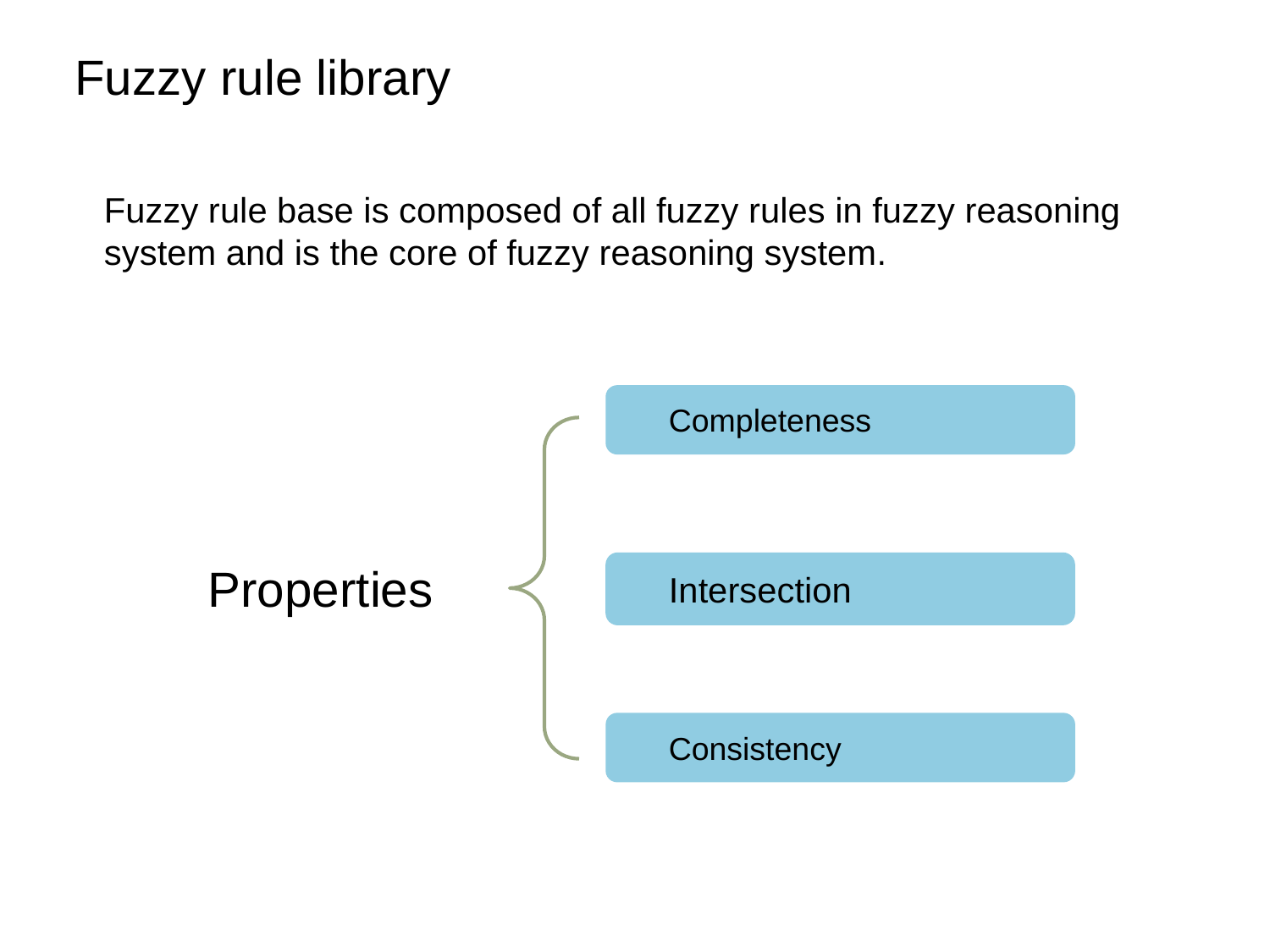

Fuzzy rule library
Fuzzy rule base is composed of all fuzzy rules in fuzzy reasoning system and is the core of fuzzy reasoning system.
点击添加文本

Completeness

Properties

Intersection
点击添加文本
点击添加文本

Consistency
点击添加文本